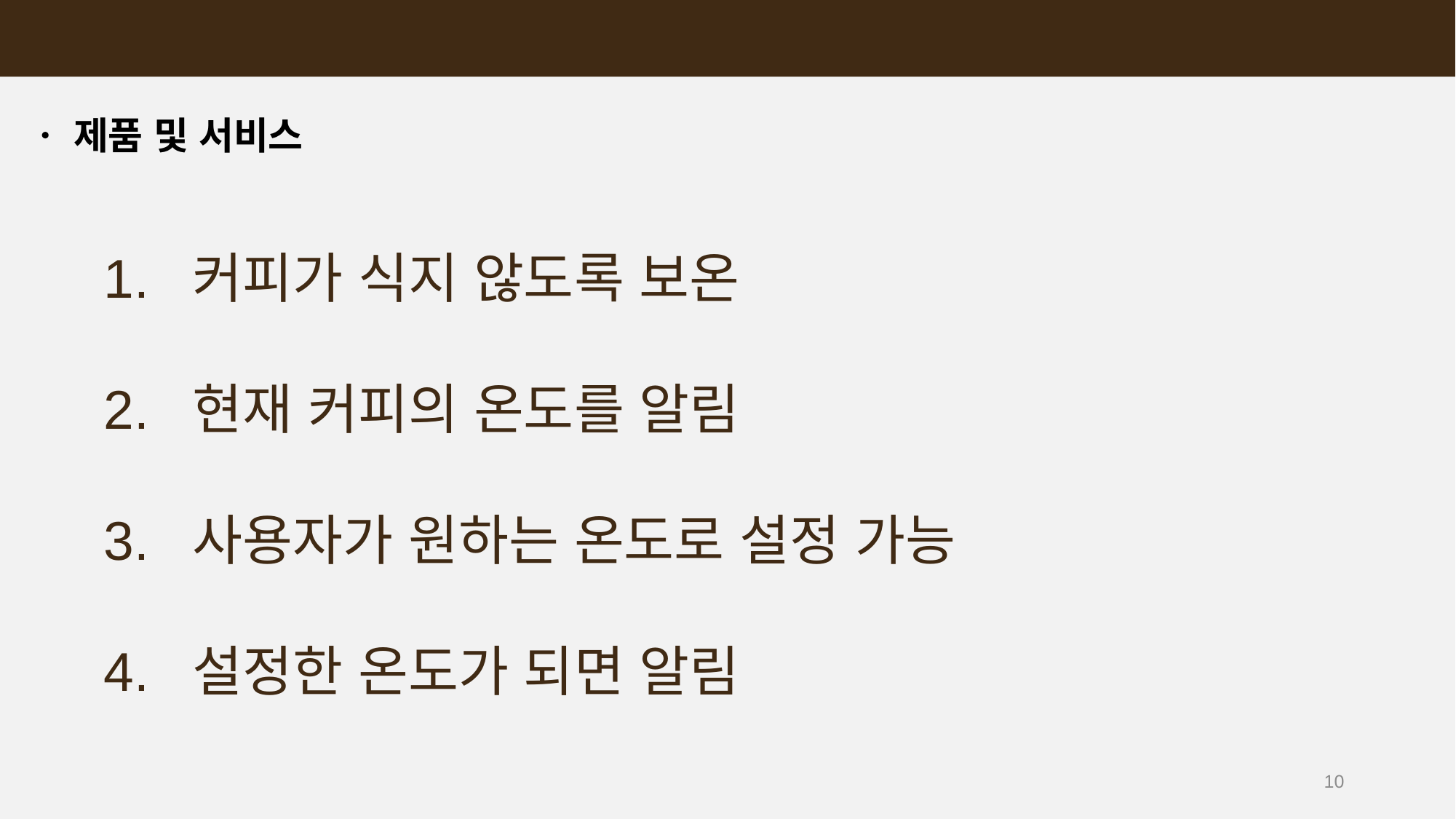

ㆍ 제품 및 서비스
커피가 식지 않도록 보온

현재 커피의 온도를 알림

사용자가 원하는 온도로 설정 가능

설정한 온도가 되면 알림
10